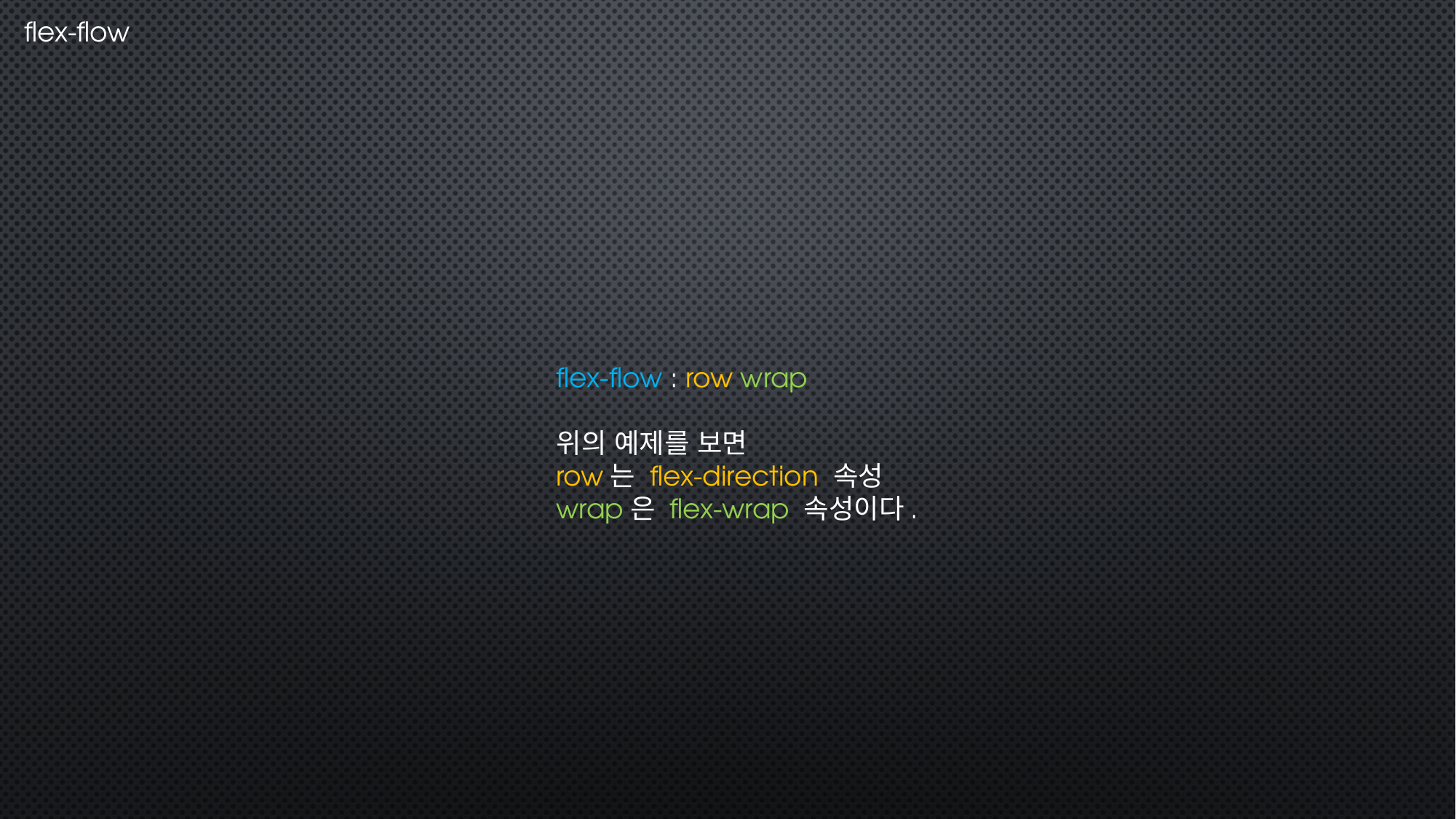

flex-flow
flex-flow : row wrap

위의 예제를 보면
row는 flex-direction 속성
wrap은 flex-wrap 속성이다.